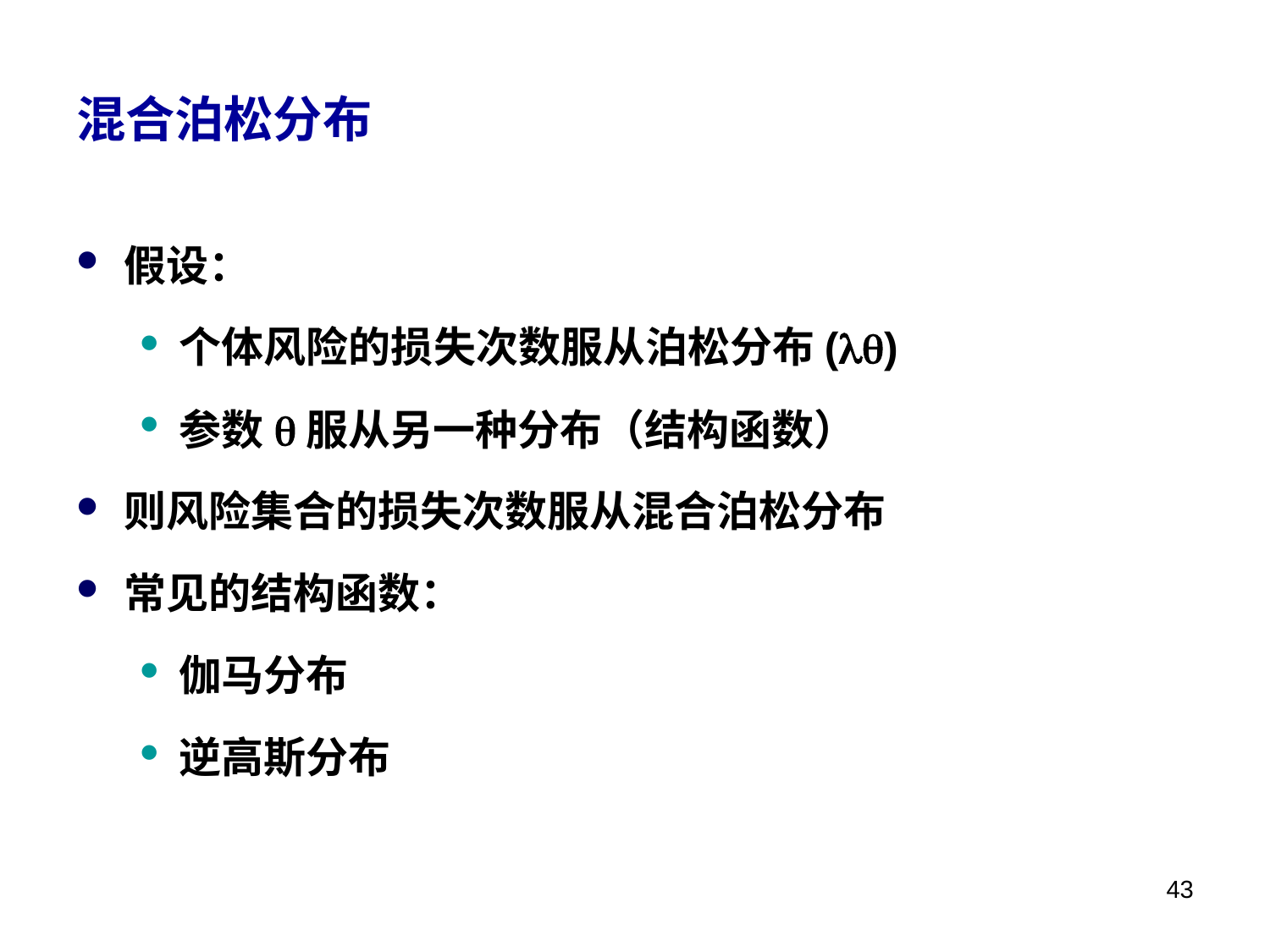

# 混合泊松分布
假设：
个体风险的损失次数服从泊松分布(λθ)
参数θ服从另一种分布（结构函数）
则风险集合的损失次数服从混合泊松分布
常见的结构函数：
伽马分布
逆高斯分布
43